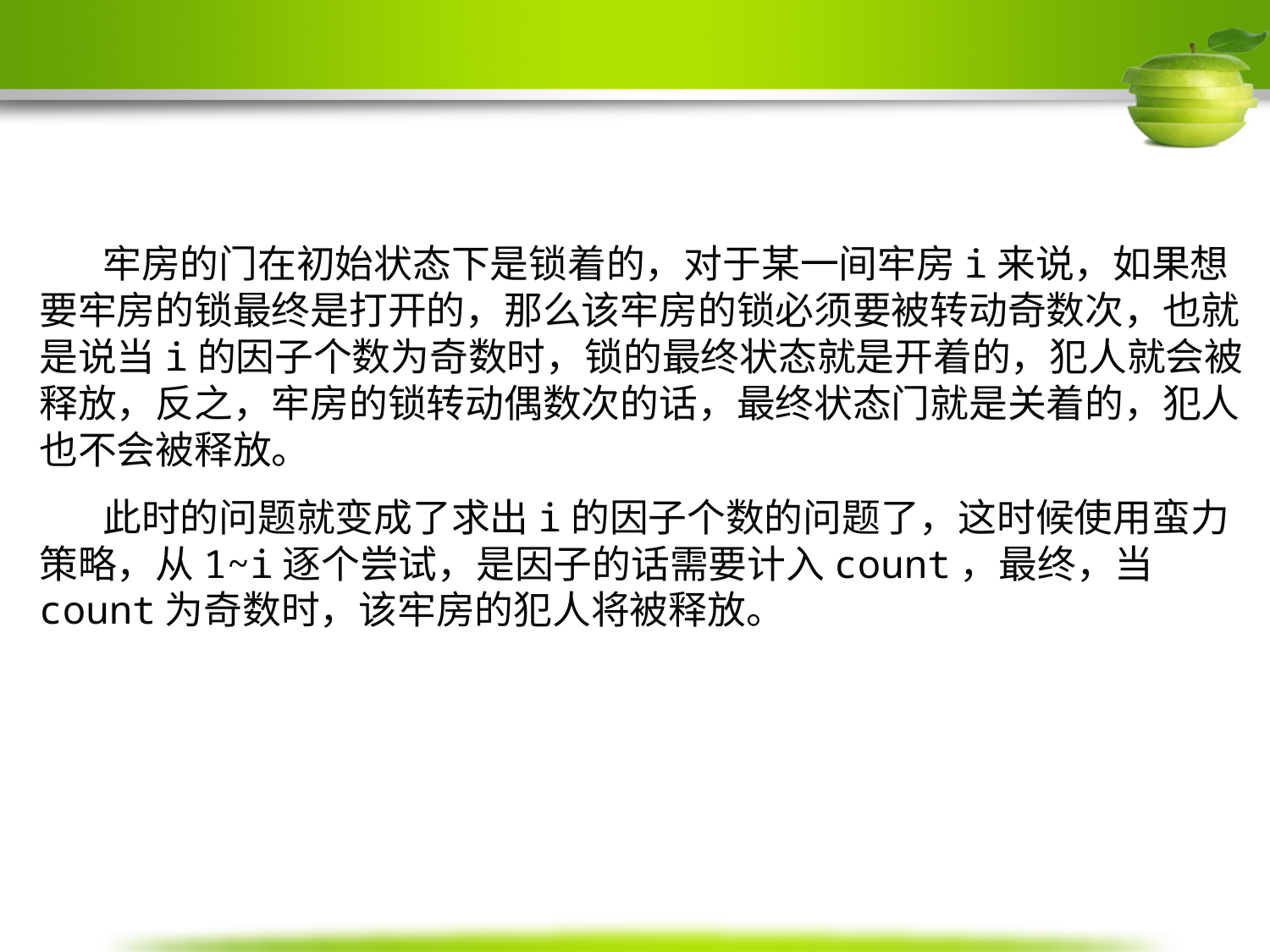

牢房的门在初始状态下是锁着的，对于某一间牢房i来说，如果想要牢房的锁最终是打开的，那么该牢房的锁必须要被转动奇数次，也就是说当i的因子个数为奇数时，锁的最终状态就是开着的，犯人就会被释放，反之，牢房的锁转动偶数次的话，最终状态门就是关着的，犯人也不会被释放。
此时的问题就变成了求出i的因子个数的问题了，这时候使用蛮力策略，从1~i逐个尝试，是因子的话需要计入count，最终，当count为奇数时，该牢房的犯人将被释放。